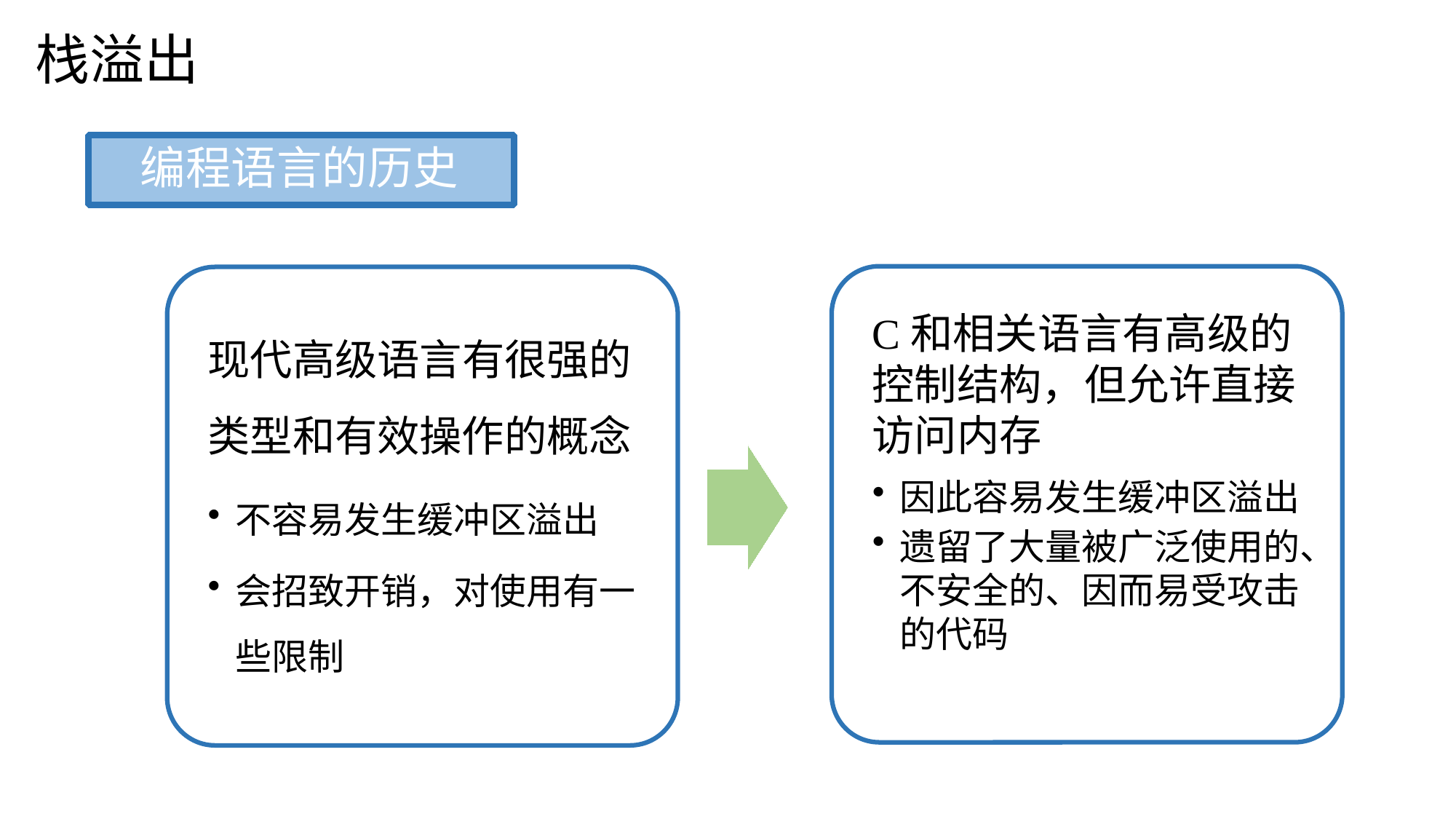

栈溢出

编程语言的历史
现代高级语言有很强的类型和有效操作的概念
不容易发生缓冲区溢出
会招致开销，对使用有一些限制

C和相关语言有高级的控制结构，但允许直接访问内存
因此容易发生缓冲区溢出
遗留了大量被广泛使用的、不安全的、因而易受攻击的代码